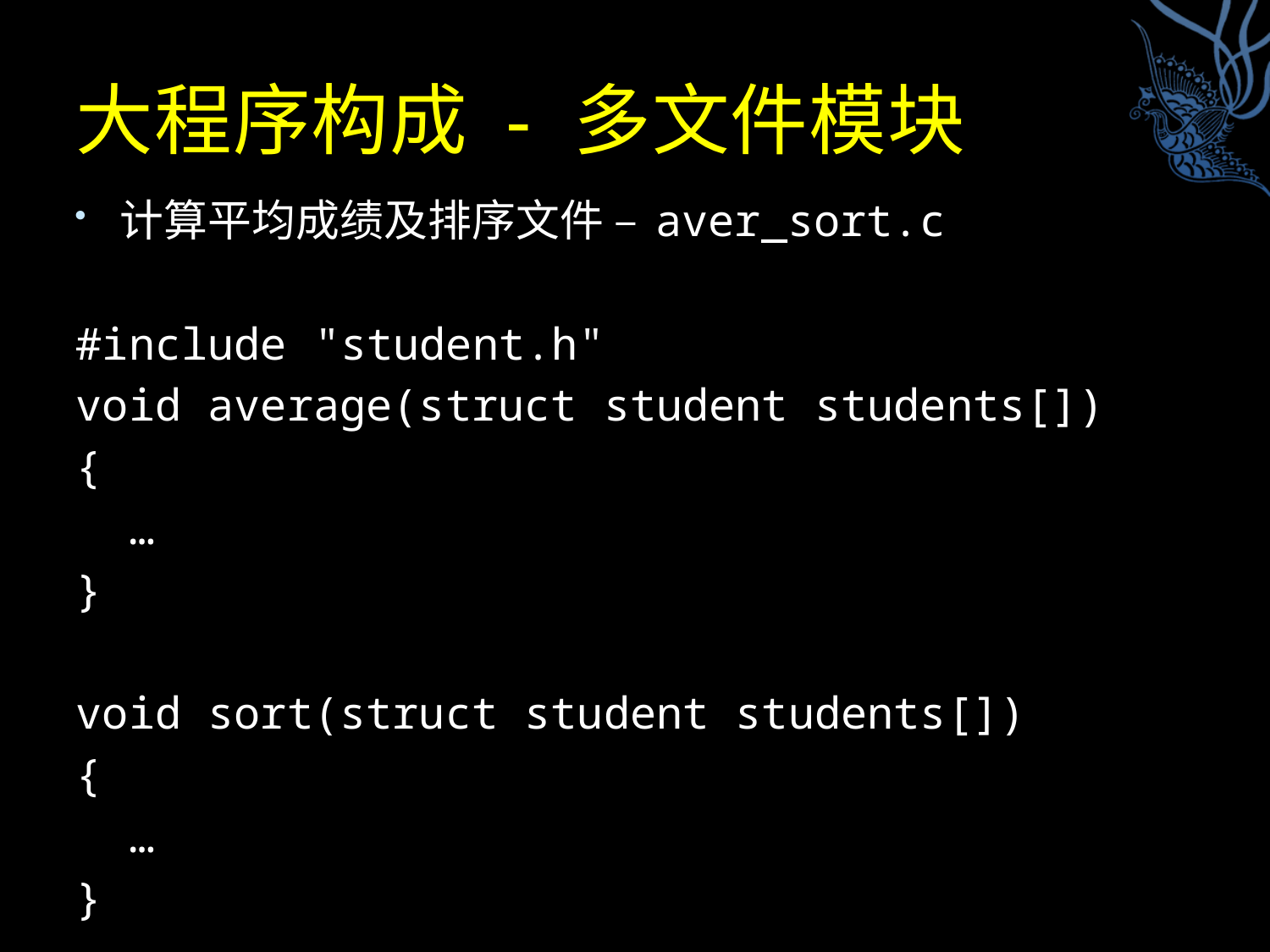

# 大程序构成 - 多文件模块
计算平均成绩及排序文件 – aver_sort.c

#include "student.h"
void average(struct student students[])
{
  …
}

void sort(struct student students[])
{
  …
}